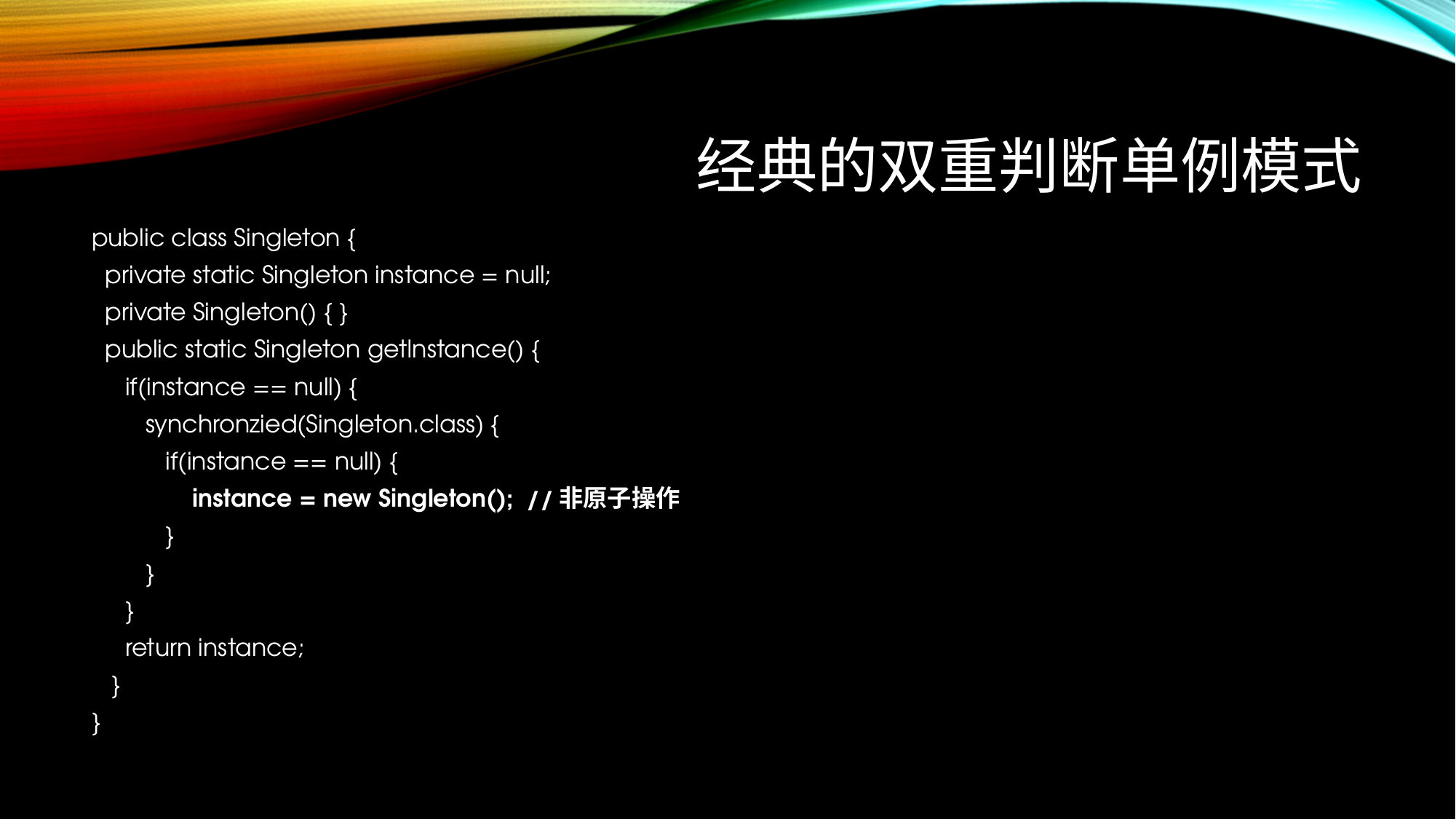

# 经典的双重判断单例模式
public class Singleton {
  private static Singleton instance = null;
  private Singleton() { }
  public static Singleton getInstance() {
     if(instance == null) {
        synchronzied(Singleton.class) {
           if(instance == null) {
               instance = new Singleton();  //非原子操作
           }
        }
     }
     return instance;
   }
}